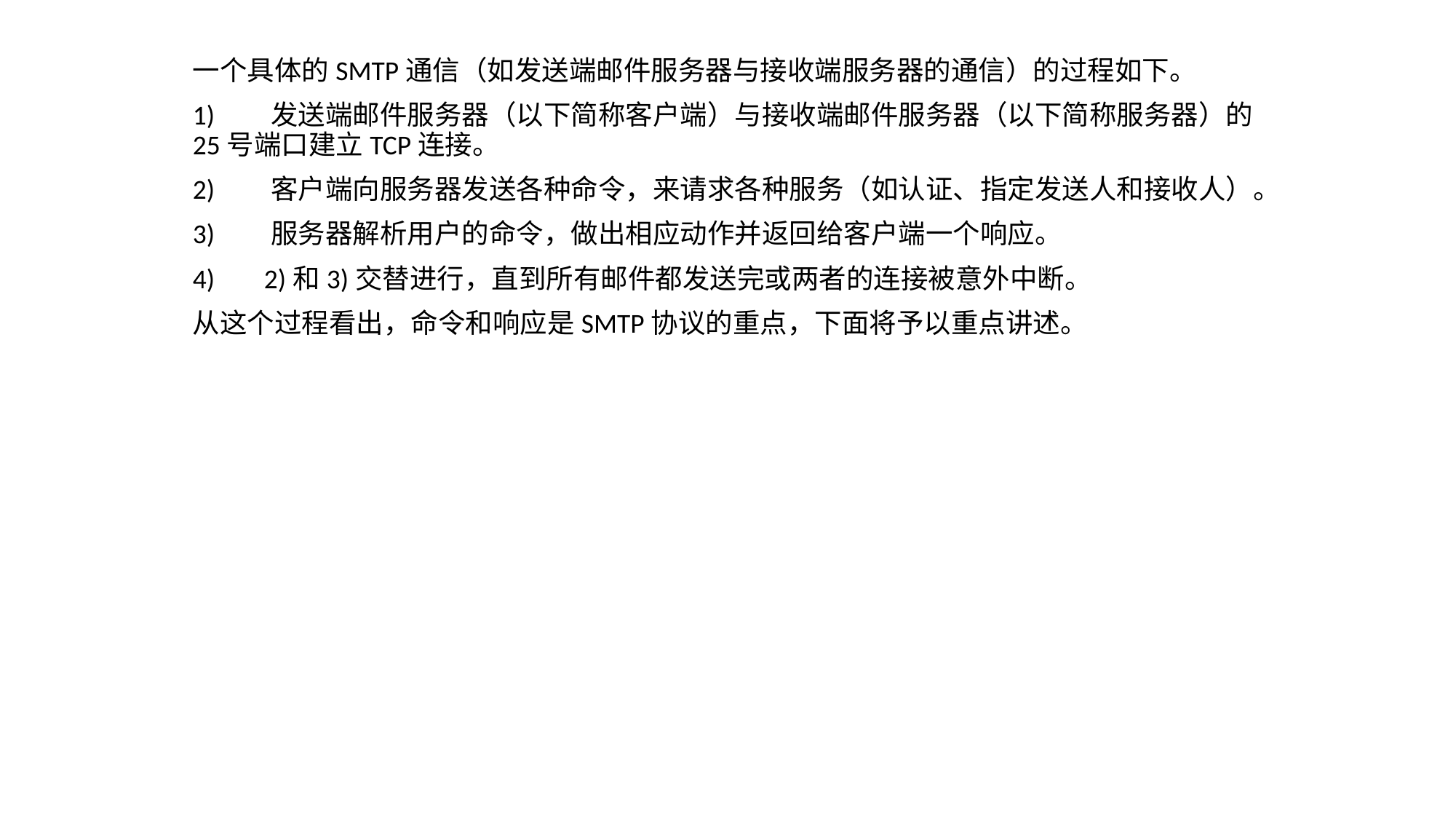

一个具体的SMTP通信（如发送端邮件服务器与接收端服务器的通信）的过程如下。
1)        发送端邮件服务器（以下简称客户端）与接收端邮件服务器（以下简称服务器）的25号端口建立TCP连接。
2)        客户端向服务器发送各种命令，来请求各种服务（如认证、指定发送人和接收人）。
3)        服务器解析用户的命令，做出相应动作并返回给客户端一个响应。
4)        2)和3)交替进行，直到所有邮件都发送完或两者的连接被意外中断。
从这个过程看出，命令和响应是SMTP协议的重点，下面将予以重点讲述。